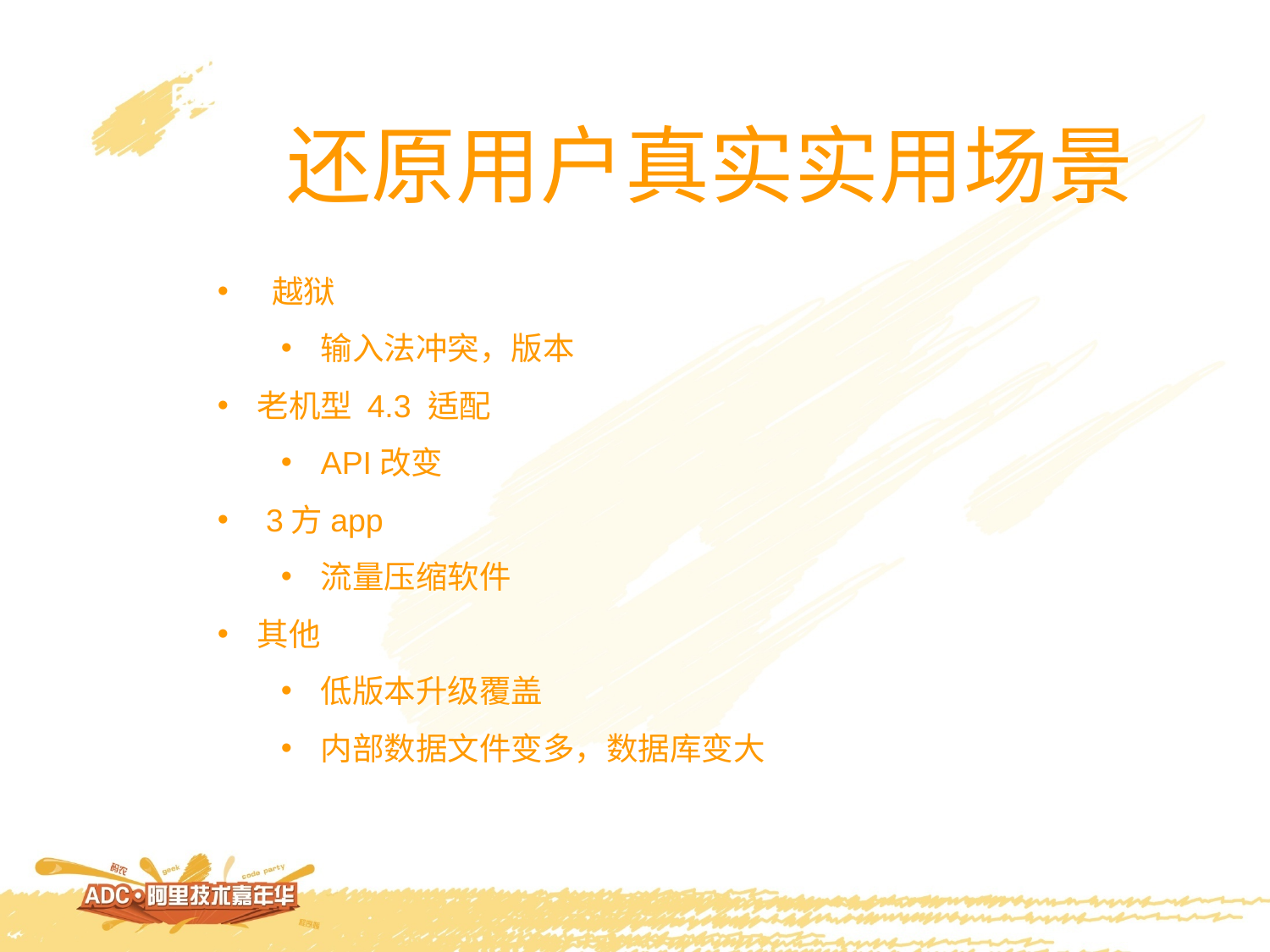

还原用户真实实用场景
 越狱
输入法冲突，版本
老机型 4.3 适配
API改变
 3方app
流量压缩软件
其他
低版本升级覆盖
内部数据文件变多，数据库变大